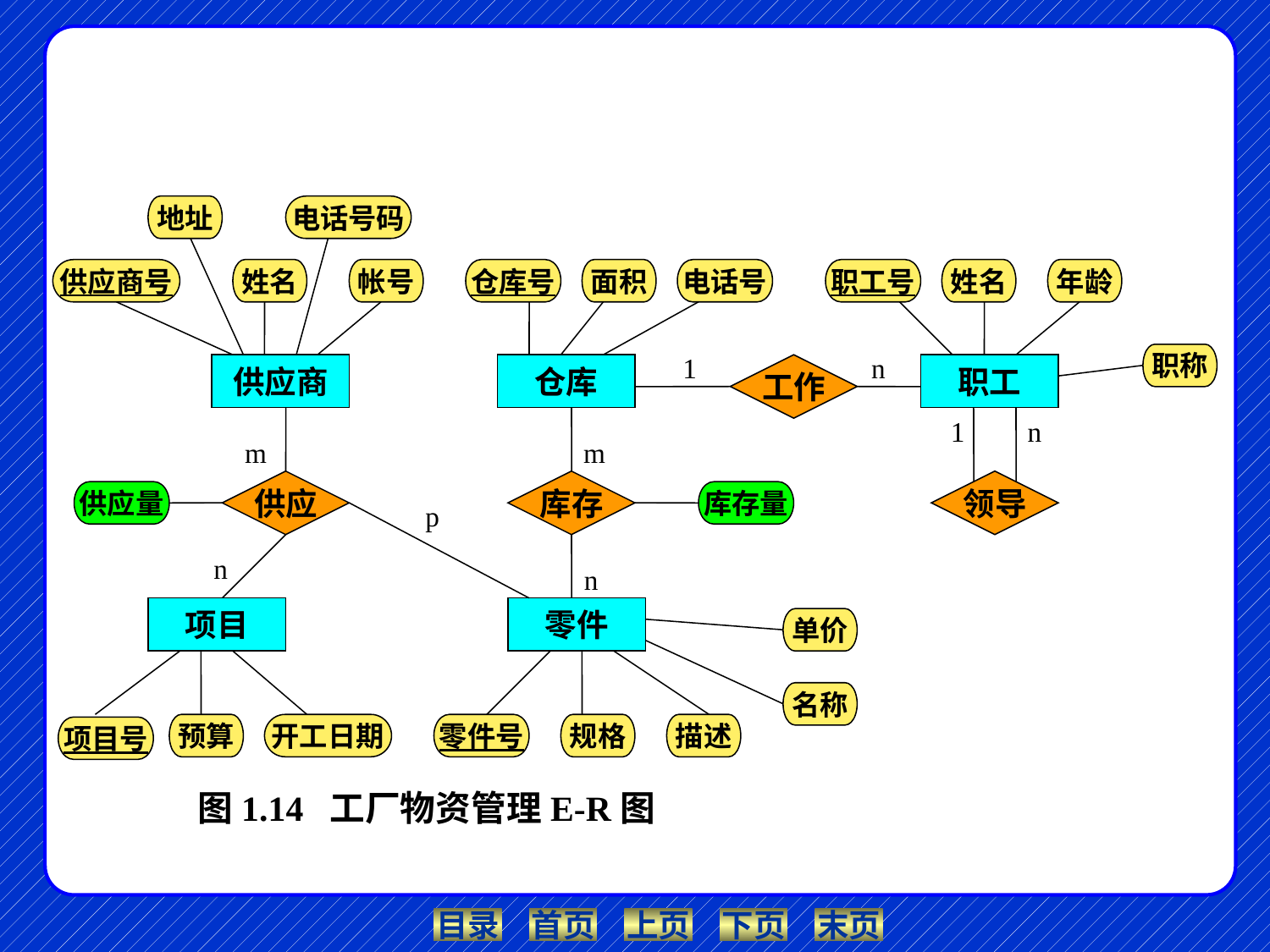

An Introduction to Database Systenm
地址
电话号码

供应商号
姓名
帐号
仓库号
面积
电话号
职工号
姓名
年龄

  1                         n
职称
供应商
仓库
工作
职工

      m

      m

 1         n

供应
库存
领导
供应量
库存量
p

n
n
项目
零件
单价

名称
预算
开工日期
零件号
规格
描述
项目号
图1.14  工厂物资管理E-R图